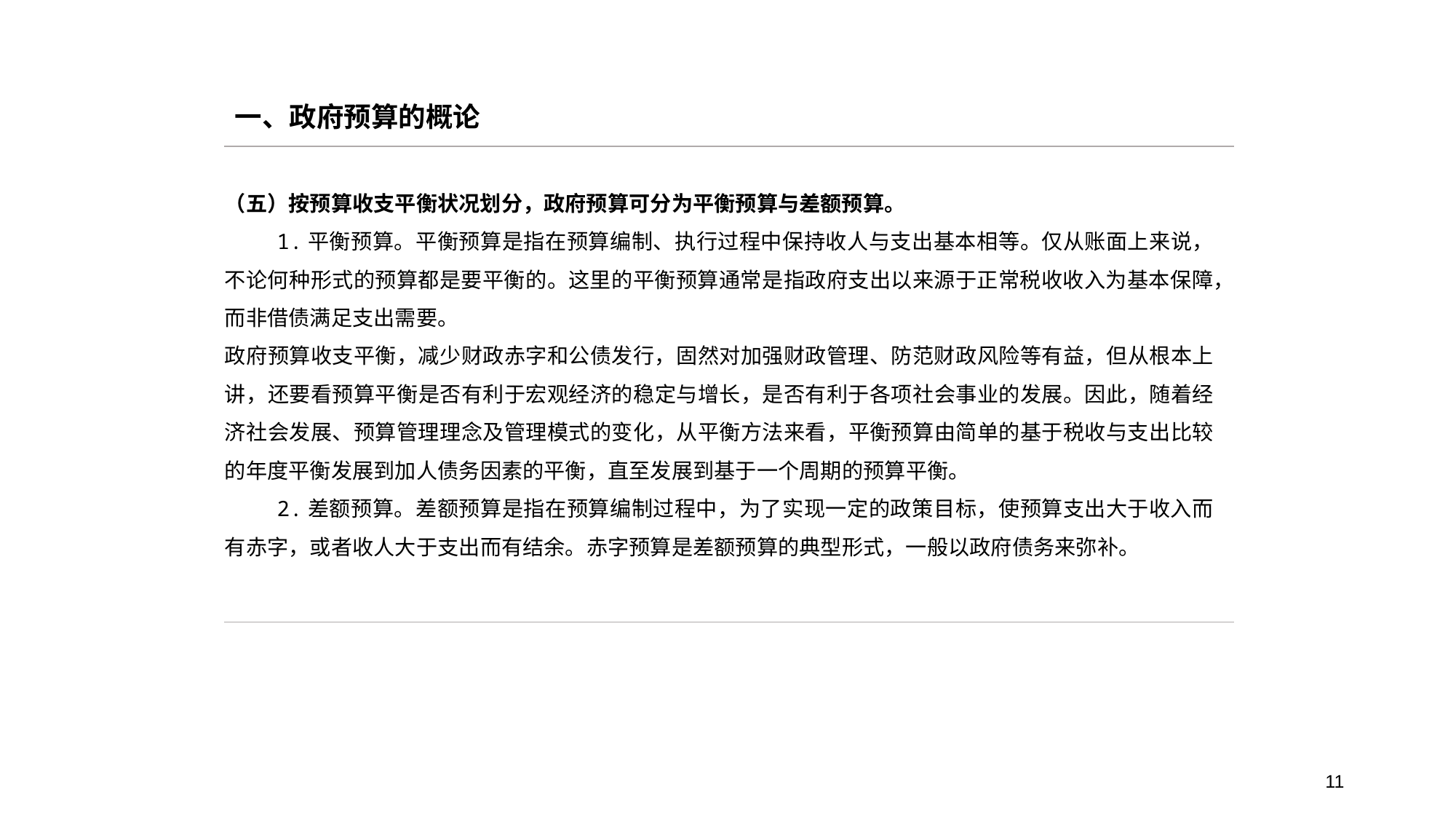

一、政府预算的概论
（五）按预算收支平衡状况划分，政府预算可分为平衡预算与差额预算。
    1.平衡预算。平衡预算是指在预算编制、执行过程中保持收人与支出基本相等。仅从账面上来说，不论何种形式的预算都是要平衡的。这里的平衡预算通常是指政府支出以来源于正常税收收入为基本保障，而非借债满足支出需要。
政府预算收支平衡，减少财政赤字和公债发行，固然对加强财政管理、防范财政风险等有益，但从根本上讲，还要看预算平衡是否有利于宏观经济的稳定与增长，是否有利于各项社会事业的发展。因此，随着经济社会发展、预算管理理念及管理模式的变化，从平衡方法来看，平衡预算由简单的基于税收与支出比较的年度平衡发展到加人债务因素的平衡，直至发展到基于一个周期的预算平衡。
    2.差额预算。差额预算是指在预算编制过程中，为了实现一定的政策目标，使预算支出大于收入而有赤字，或者收人大于支出而有结余。赤字预算是差额预算的典型形式，一般以政府债务来弥补。

11